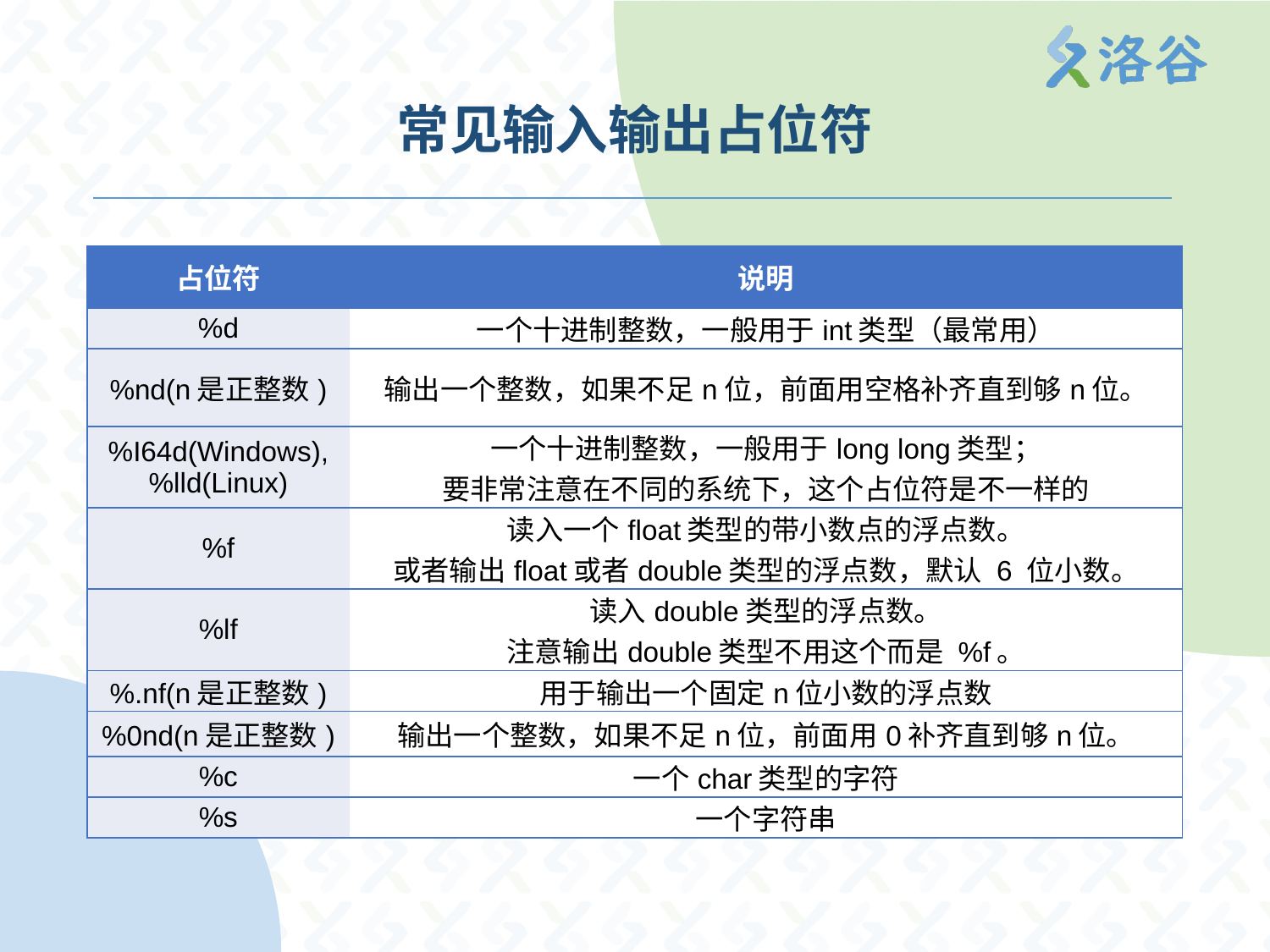

# 常见输入输出占位符
| 占位符 | 说明 |
| --- | --- |
| %d | 一个十进制整数，一般用于int类型（最常用） |
| %nd(n是正整数) | 输出一个整数，如果不足n位，前面用空格补齐直到够n位。 |
| %I64d(Windows), %lld(Linux) | 一个十进制整数，一般用于long long类型； 要非常注意在不同的系统下，这个占位符是不一样的 |
| %f | 读入一个float类型的带小数点的浮点数。 或者输出float或者double类型的浮点数，默认 6 位小数。 |
| %lf | 读入double类型的浮点数。 注意输出double类型不用这个而是 %f。 |
| %.nf(n是正整数) | 用于输出一个固定n位小数的浮点数 |
| %0nd(n是正整数) | 输出一个整数，如果不足n位，前面用0补齐直到够n位。 |
| %c | 一个char类型的字符 |
| %s | 一个字符串 |